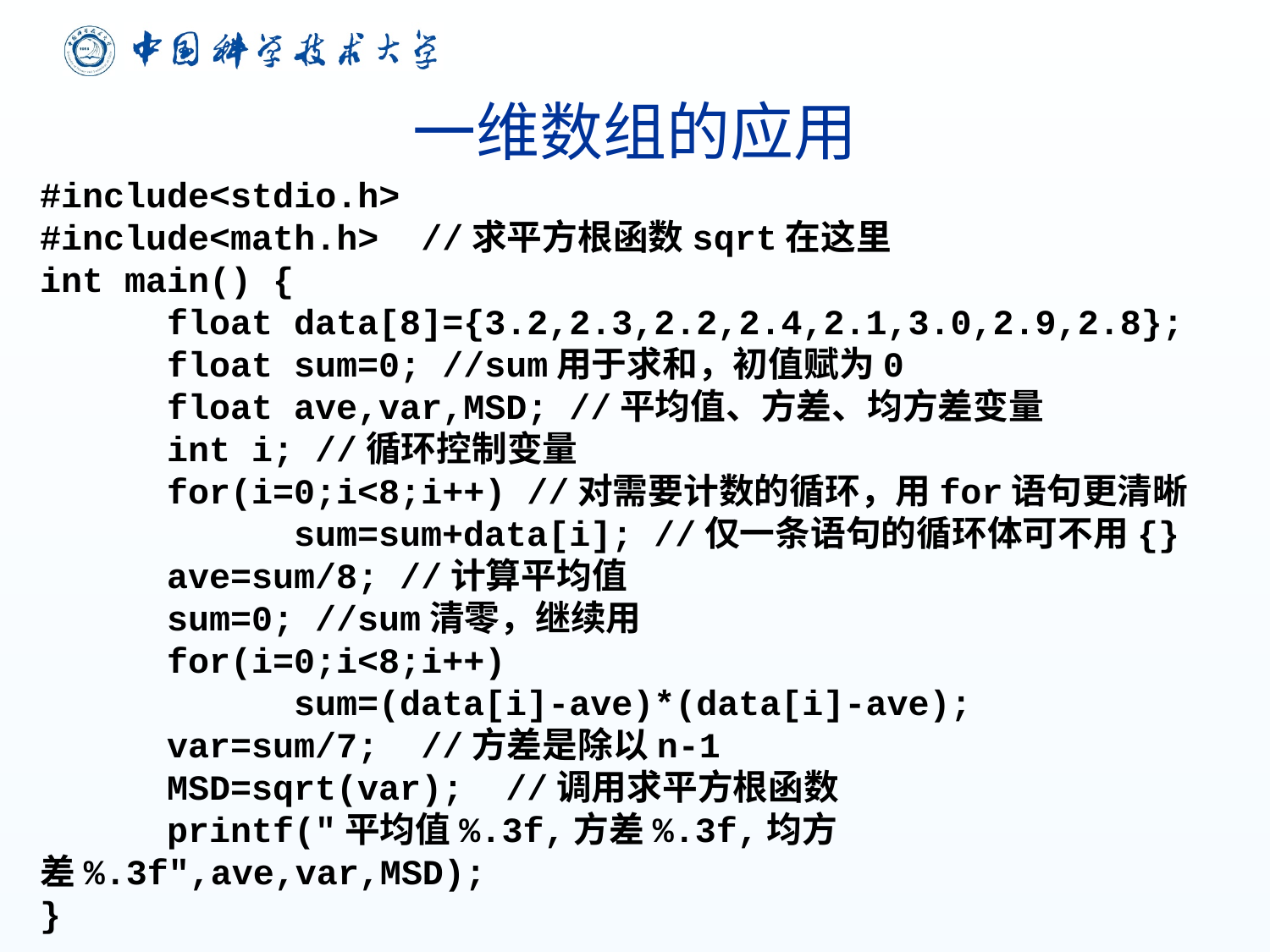

# 一维数组的应用
#include<stdio.h>
#include<math.h>  //求平方根函数sqrt在这里
int main() {
	float data[8]={3.2,2.3,2.2,2.4,2.1,3.0,2.9,2.8};
	float sum=0; //sum用于求和，初值赋为0
	float ave,var,MSD; //平均值、方差、均方差变量
	int i; //循环控制变量
	for(i=0;i<8;i++) //对需要计数的循环，用for语句更清晰
		sum=sum+data[i]; //仅一条语句的循环体可不用{}
	ave=sum/8; //计算平均值
	sum=0; //sum清零，继续用
	for(i=0;i<8;i++)
		sum=(data[i]-ave)*(data[i]-ave);
	var=sum/7;  //方差是除以n-1
	MSD=sqrt(var);  //调用求平方根函数
	printf("平均值%.3f,方差%.3f,均方差%.3f",ave,var,MSD);
}